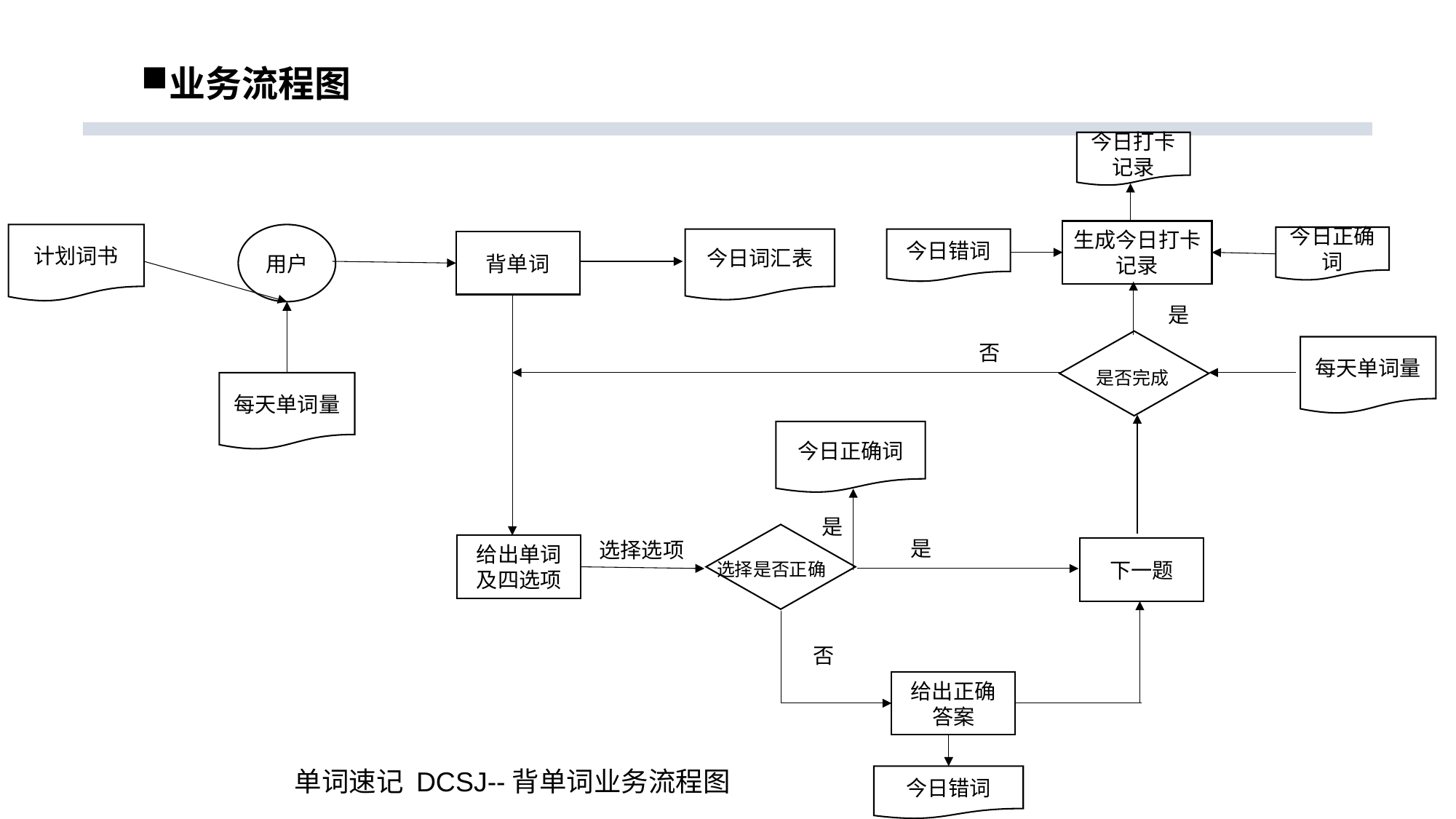

# 业务流程图
今日打卡记录
生成今日打卡记录
用户
计划词书
今日正确词
今日词汇表
今日错词
背单词
是

是否完成
否
每天单词量
每天单词量
今日正确词
是

选择是否正确
是
选择选项
给出单词及四选项
下一题
否
给出正确答案
今日错词
单词速记 DCSJ--背单词业务流程图